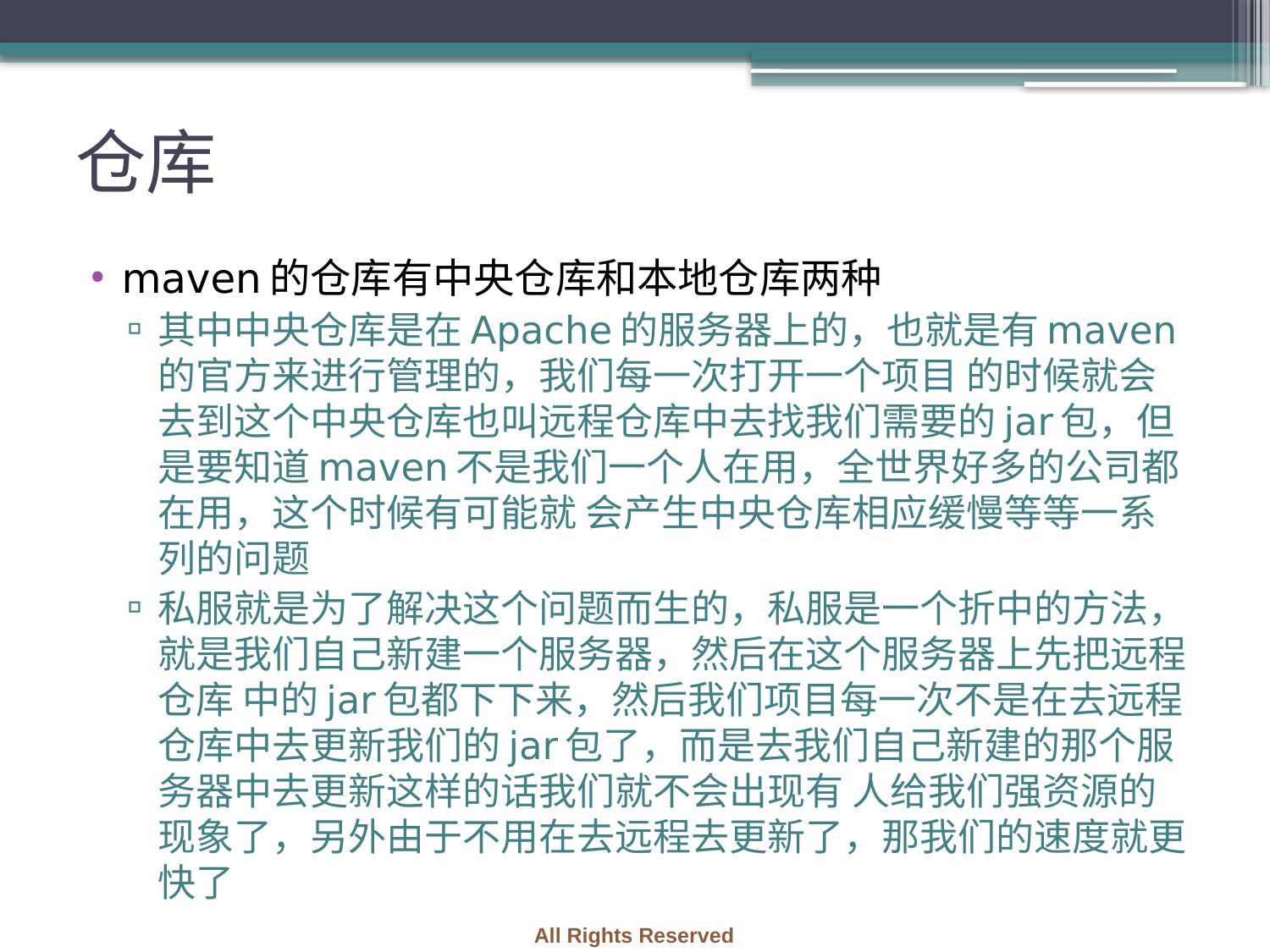

# 仓库
maven的仓库有中央仓库和本地仓库两种
其中中央仓库是在Apache的服务器上的，也就是有maven的官方来进行管理的，我们每一次打开一个项目 的时候就会去到这个中央仓库也叫远程仓库中去找我们需要的jar包，但是要知道maven不是我们一个人在用，全世界好多的公司都在用，这个时候有可能就 会产生中央仓库相应缓慢等等一系列的问题
私服就是为了解决这个问题而生的，私服是一个折中的方法，就是我们自己新建一个服务器，然后在这个服务器上先把远程仓库 中的jar包都下下来，然后我们项目每一次不是在去远程仓库中去更新我们的jar包了，而是去我们自己新建的那个服务器中去更新这样的话我们就不会出现有 人给我们强资源的现象了，另外由于不用在去远程去更新了，那我们的速度就更快了